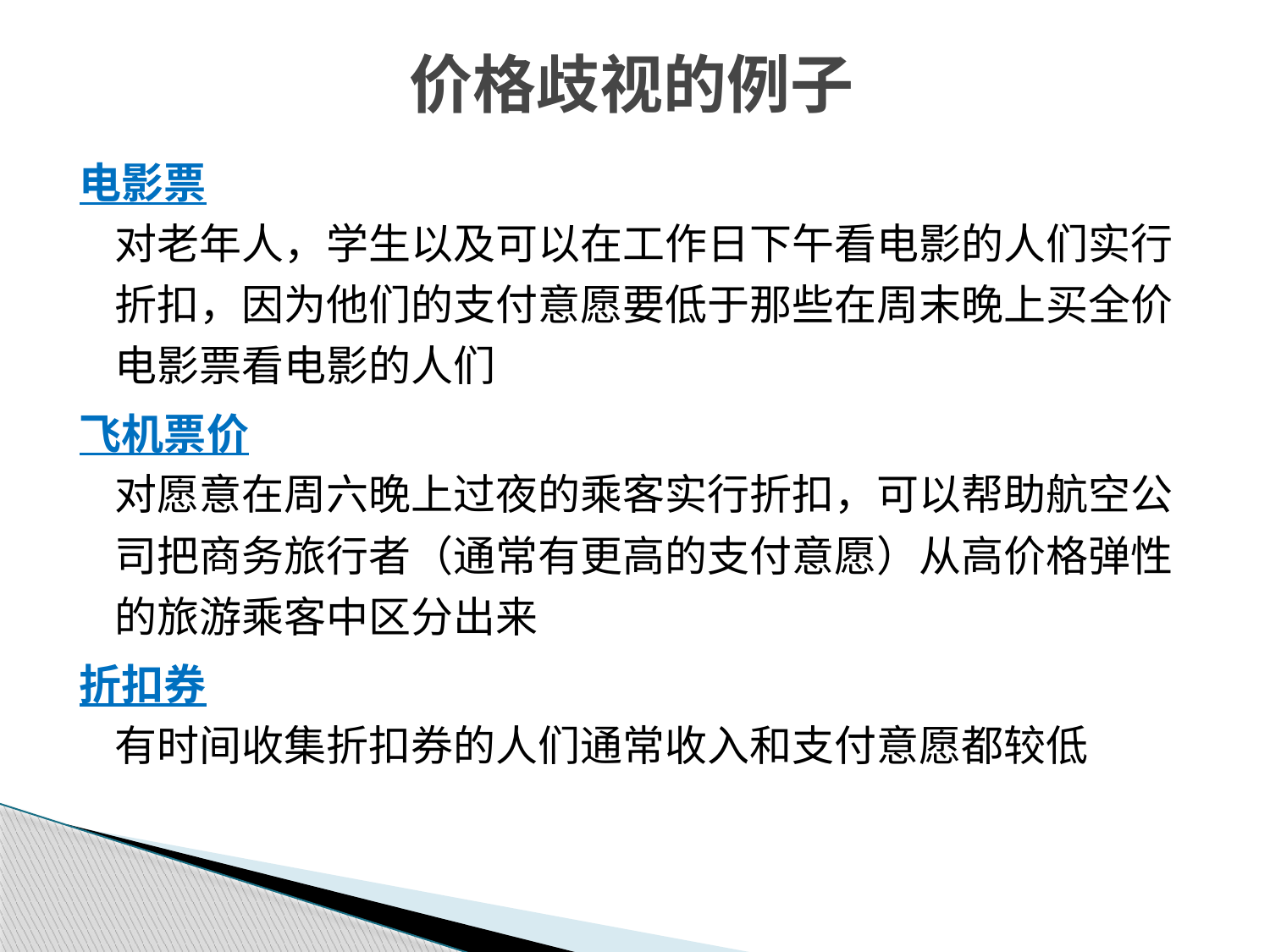

价格歧视的例子
电影票
对老年人，学生以及可以在工作日下午看电影的人们实行折扣，因为他们的支付意愿要低于那些在周末晚上买全价电影票看电影的人们
飞机票价
对愿意在周六晚上过夜的乘客实行折扣，可以帮助航空公司把商务旅行者（通常有更高的支付意愿）从高价格弹性的旅游乘客中区分出来
折扣券
有时间收集折扣券的人们通常收入和支付意愿都较低